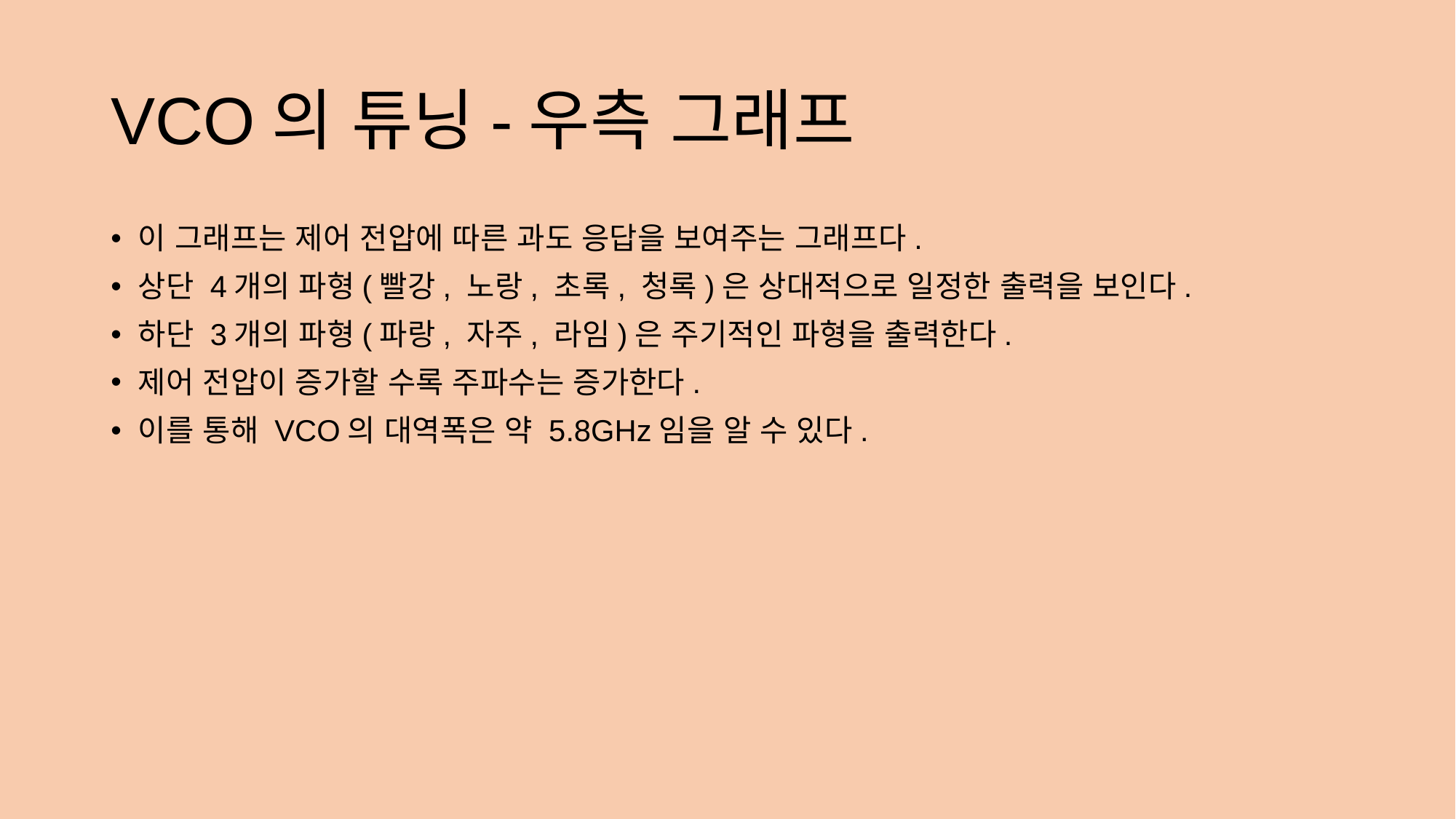

# VCO의 튜닝-우측 그래프
이 그래프는 제어 전압에 따른 과도 응답을 보여주는 그래프다.
상단 4개의 파형(빨강, 노랑, 초록, 청록)은 상대적으로 일정한 출력을 보인다.
하단 3개의 파형(파랑, 자주, 라임)은 주기적인 파형을 출력한다.
제어 전압이 증가할 수록 주파수는 증가한다.
이를 통해 VCO의 대역폭은 약 5.8GHz임을 알 수 있다.